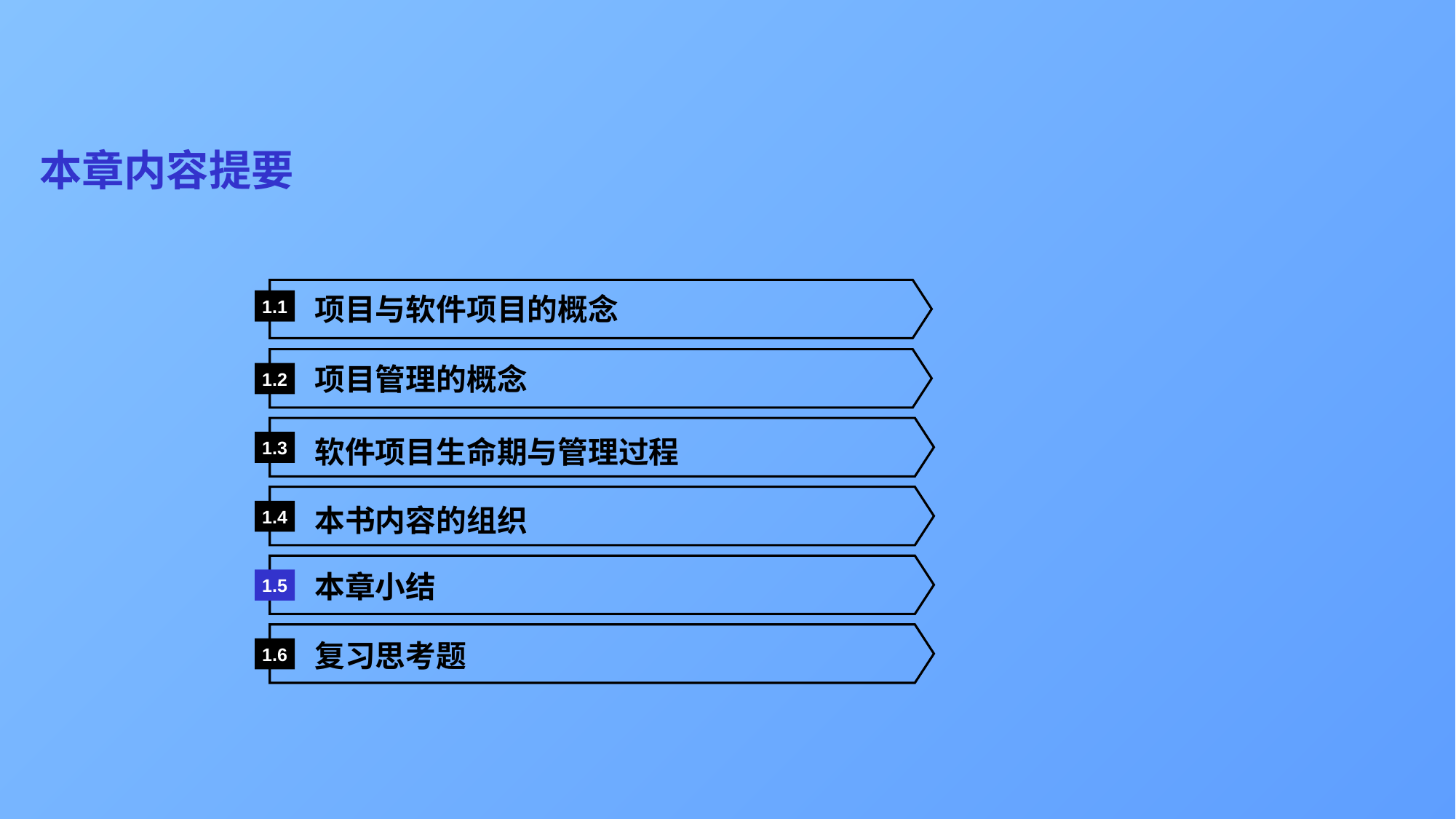

# 本章内容提要

 项目与软件项目的概念
1.1

 项目管理的概念
1.2

 软件项目生命期与管理过程
1.3

 本书内容的组织
1.4

 本章小结
1.5

 复习思考题
1.6